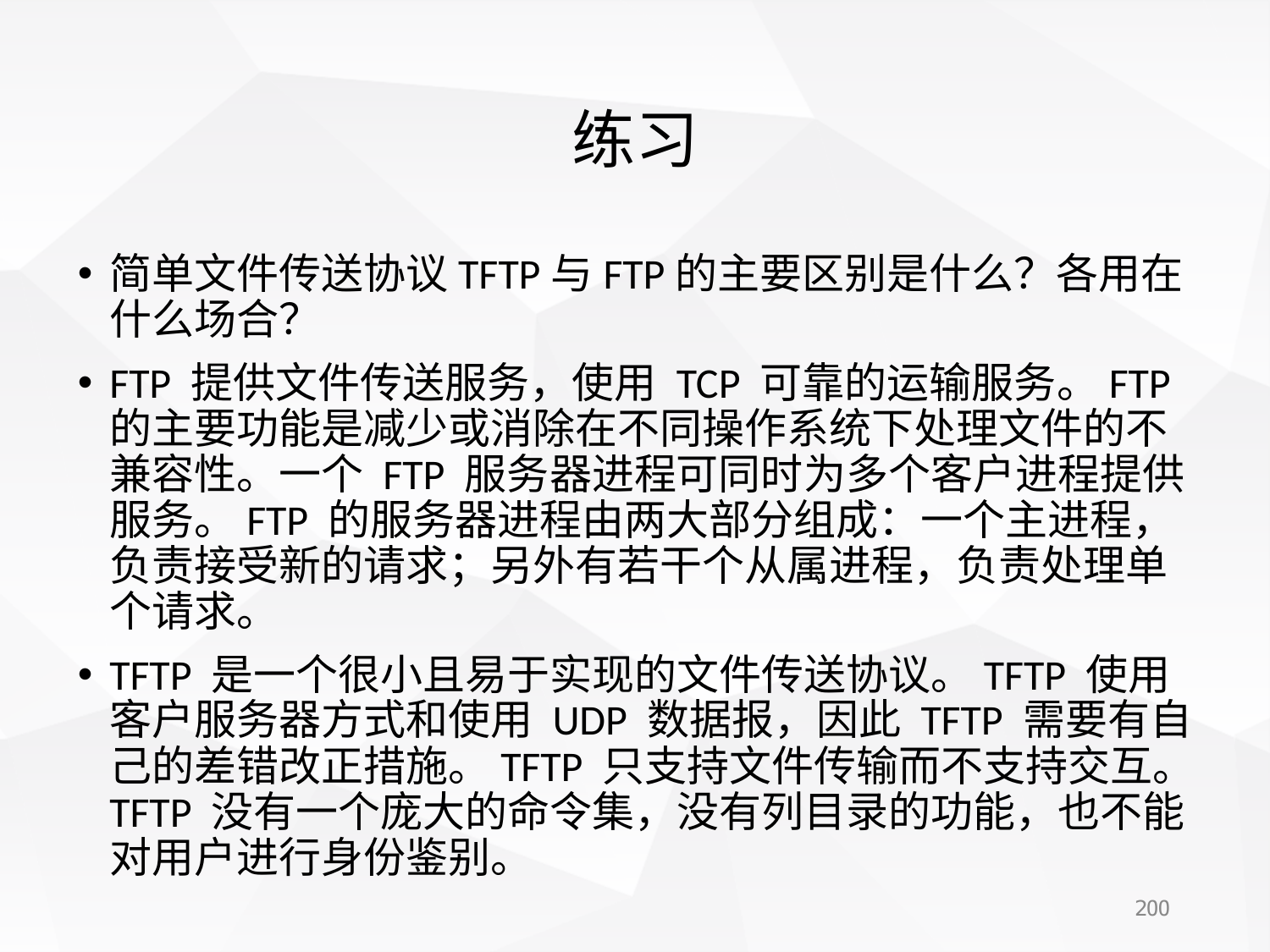

# 练习
简单文件传送协议TFTP与FTP的主要区别是什么？各用在什么场合？
FTP 提供文件传送服务，使用 TCP 可靠的运输服务。FTP 的主要功能是减少或消除在不同操作系统下处理文件的不兼容性。一个 FTP 服务器进程可同时为多个客户进程提供服务。FTP 的服务器进程由两大部分组成：一个主进程，负责接受新的请求；另外有若干个从属进程，负责处理单个请求。
TFTP 是一个很小且易于实现的文件传送协议。TFTP 使用客户服务器方式和使用 UDP 数据报，因此 TFTP 需要有自己的差错改正措施。TFTP 只支持文件传输而不支持交互。TFTP 没有一个庞大的命令集，没有列目录的功能，也不能对用户进行身份鉴别。

200